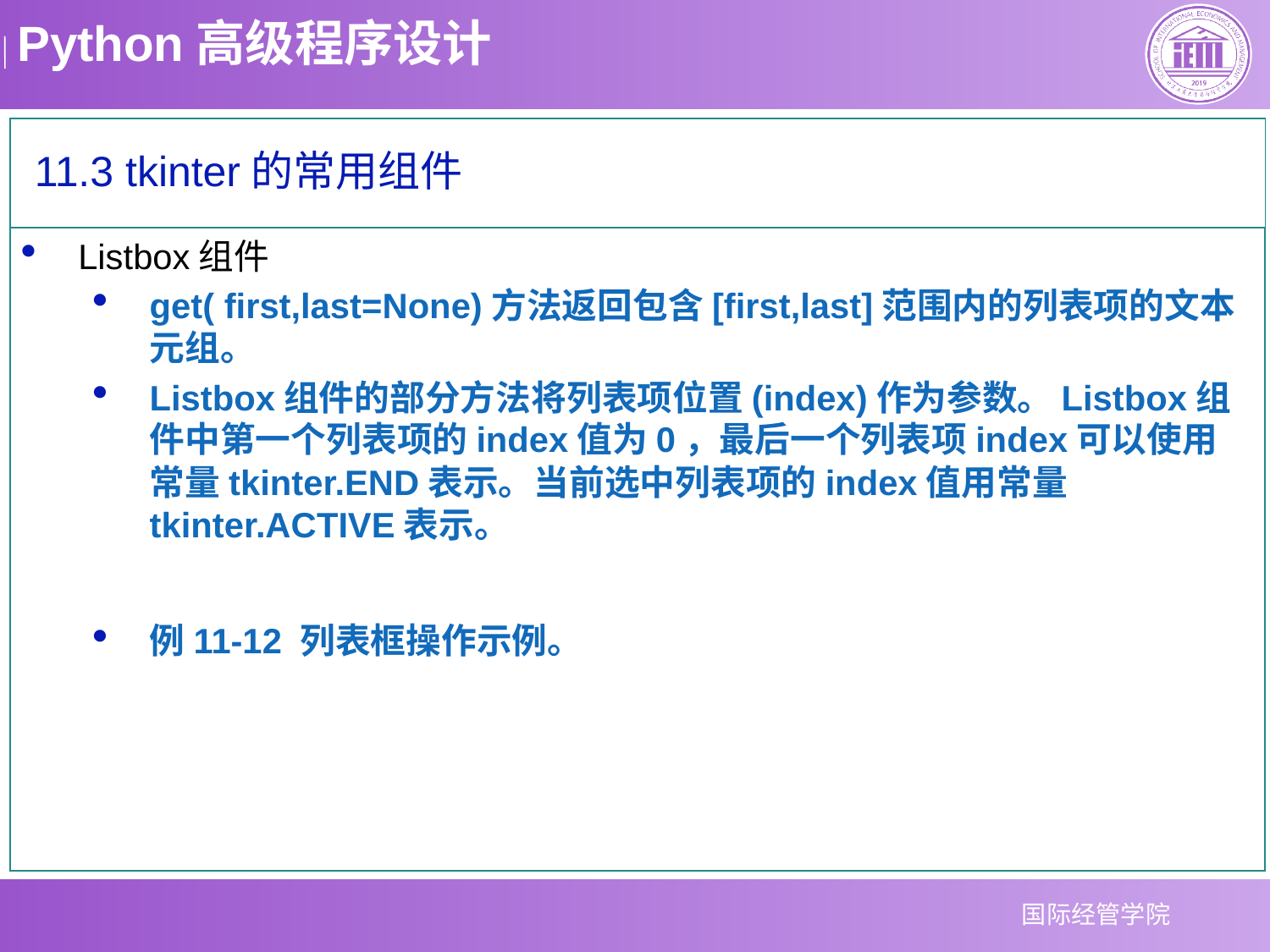

11.3 tkinter的常用组件
Listbox组件
get( first,last=None)方法返回包含[first,last]范围内的列表项的文本元组。
Listbox组件的部分方法将列表项位置(index)作为参数。Listbox组件中第一个列表项的index值为0，最后一个列表项index可以使用常量tkinter.END表示。当前选中列表项的index值用常量tkinter.ACTIVE表示。

例11-12 列表框操作示例。